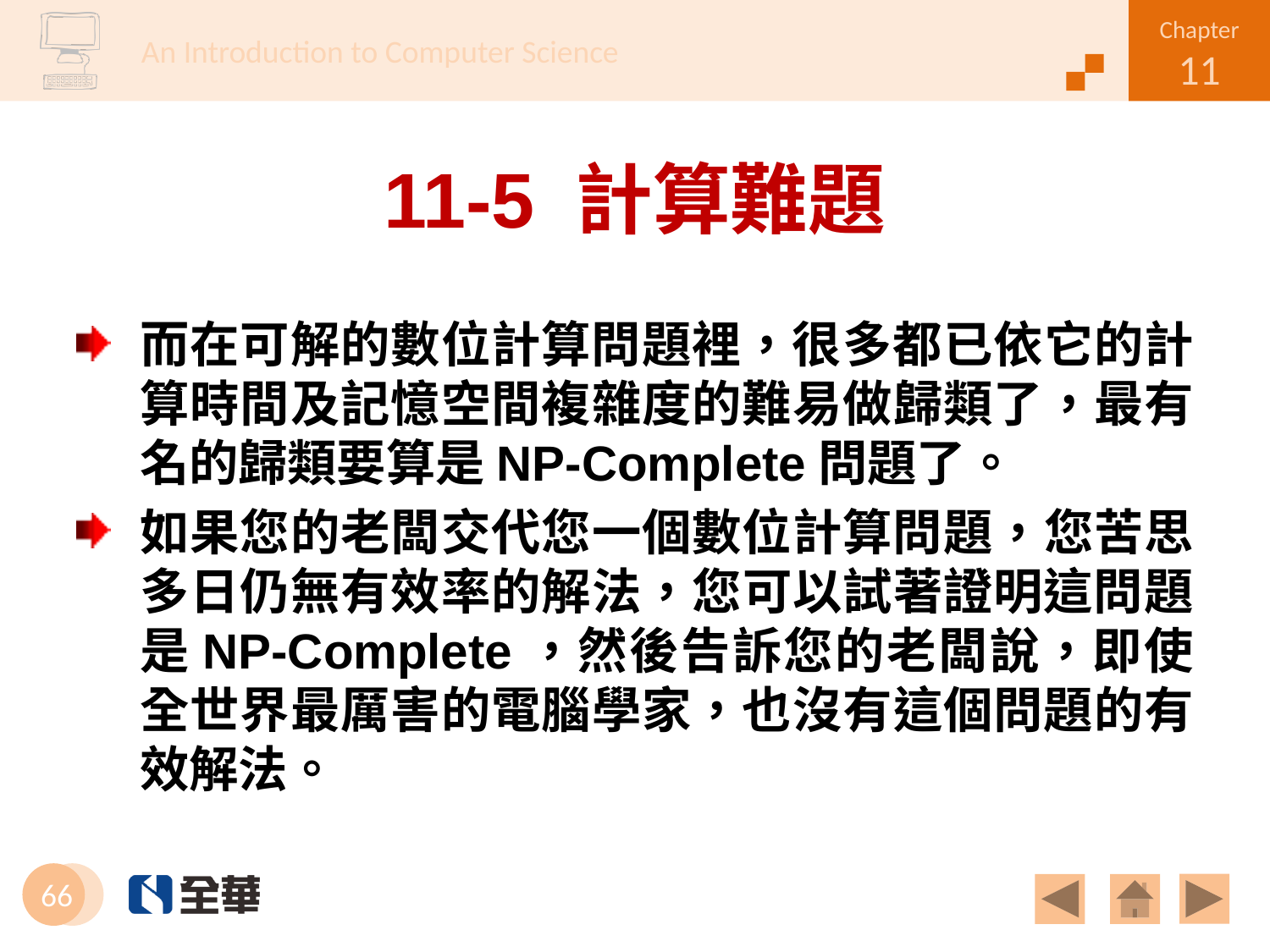

# 11-5 計算難題
而在可解的數位計算問題裡，很多都已依它的計算時間及記憶空間複雜度的難易做歸類了，最有名的歸類要算是NP-Complete問題了。
如果您的老闆交代您一個數位計算問題，您苦思多日仍無有效率的解法，您可以試著證明這問題是NP-Complete，然後告訴您的老闆說，即使全世界最厲害的電腦學家，也沒有這個問題的有效解法。